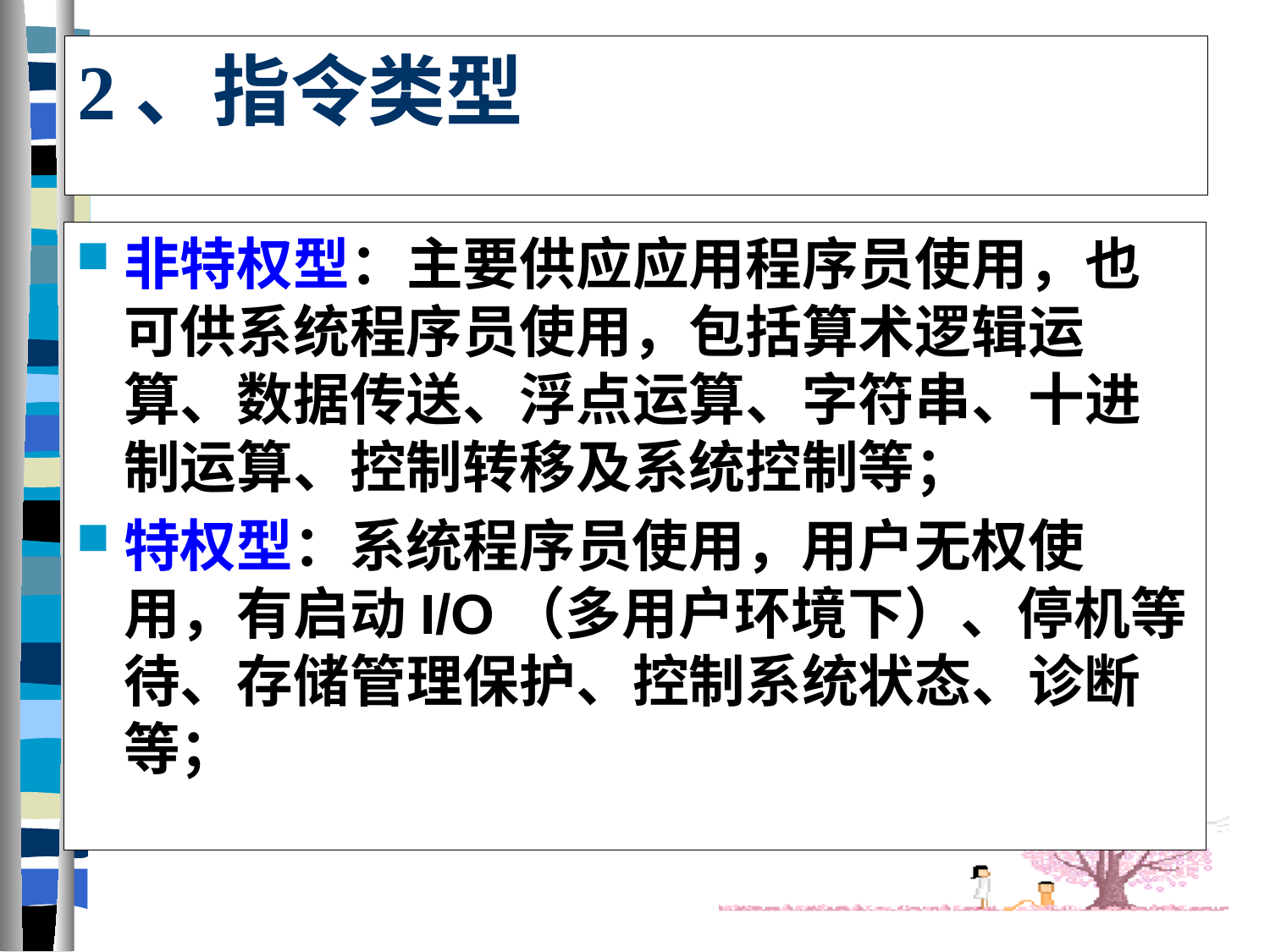

# 2、指令类型
非特权型：主要供应应用程序员使用，也可供系统程序员使用，包括算术逻辑运算、数据传送、浮点运算、字符串、十进制运算、控制转移及系统控制等；
特权型：系统程序员使用，用户无权使用，有启动I/O（多用户环境下）、停机等待、存储管理保护、控制系统状态、诊断等；